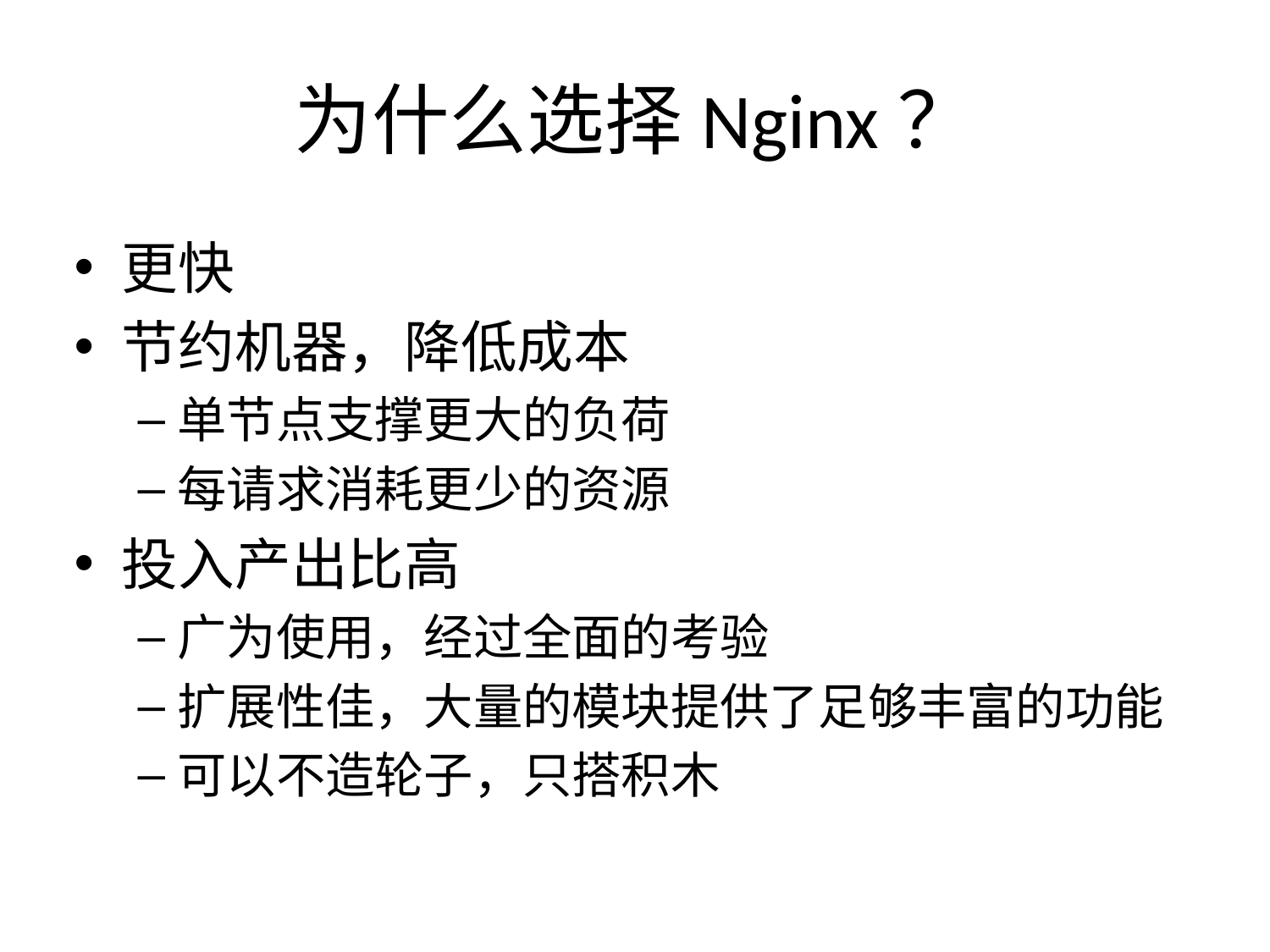

# 为什么选择Nginx？
更快
节约机器，降低成本
单节点支撑更大的负荷
每请求消耗更少的资源
投入产出比高
广为使用，经过全面的考验
扩展性佳，大量的模块提供了足够丰富的功能
可以不造轮子，只搭积木